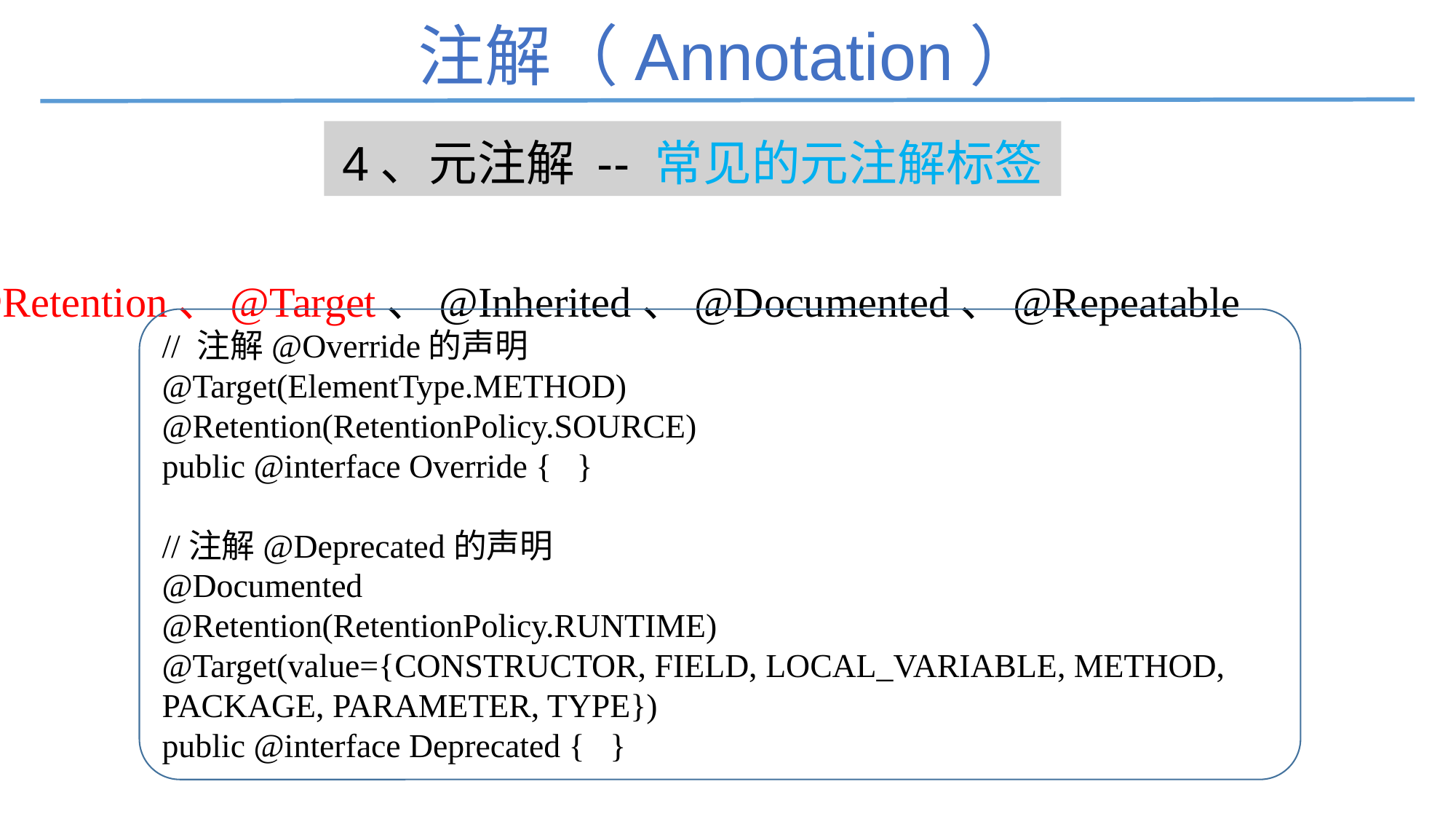

# 注解（Annotation）
4、元注解 -- 常见的元注解标签
	@Retention、@Target、@Inherited、@Documented、@Repeatable
// 注解@Override的声明
@Target(ElementType.METHOD)
@Retention(RetentionPolicy.SOURCE)
public @interface Override {   }

//注解@Deprecated的声明
@Documented
@Retention(RetentionPolicy.RUNTIME)
@Target(value={CONSTRUCTOR, FIELD, LOCAL_VARIABLE, METHOD, PACKAGE, PARAMETER, TYPE})
public @interface Deprecated {   }